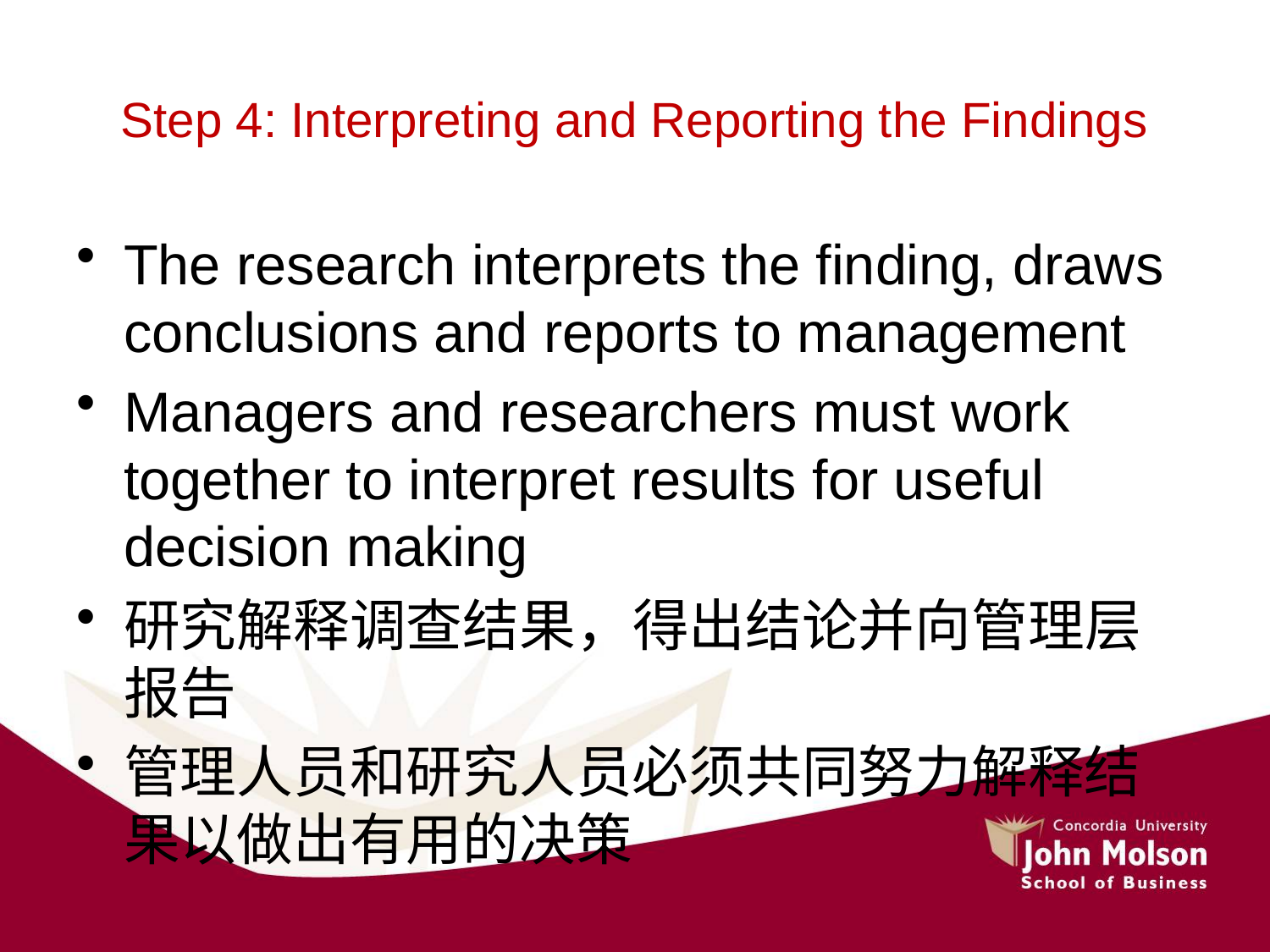

# Step 4: Interpreting and Reporting the Findings
The research interprets the finding, draws conclusions and reports to management
Managers and researchers must work together to interpret results for useful decision making
研究解释调查结果，得出结论并向管理层报告
管理人员和研究人员必须共同努力解释结果以做出有用的决策